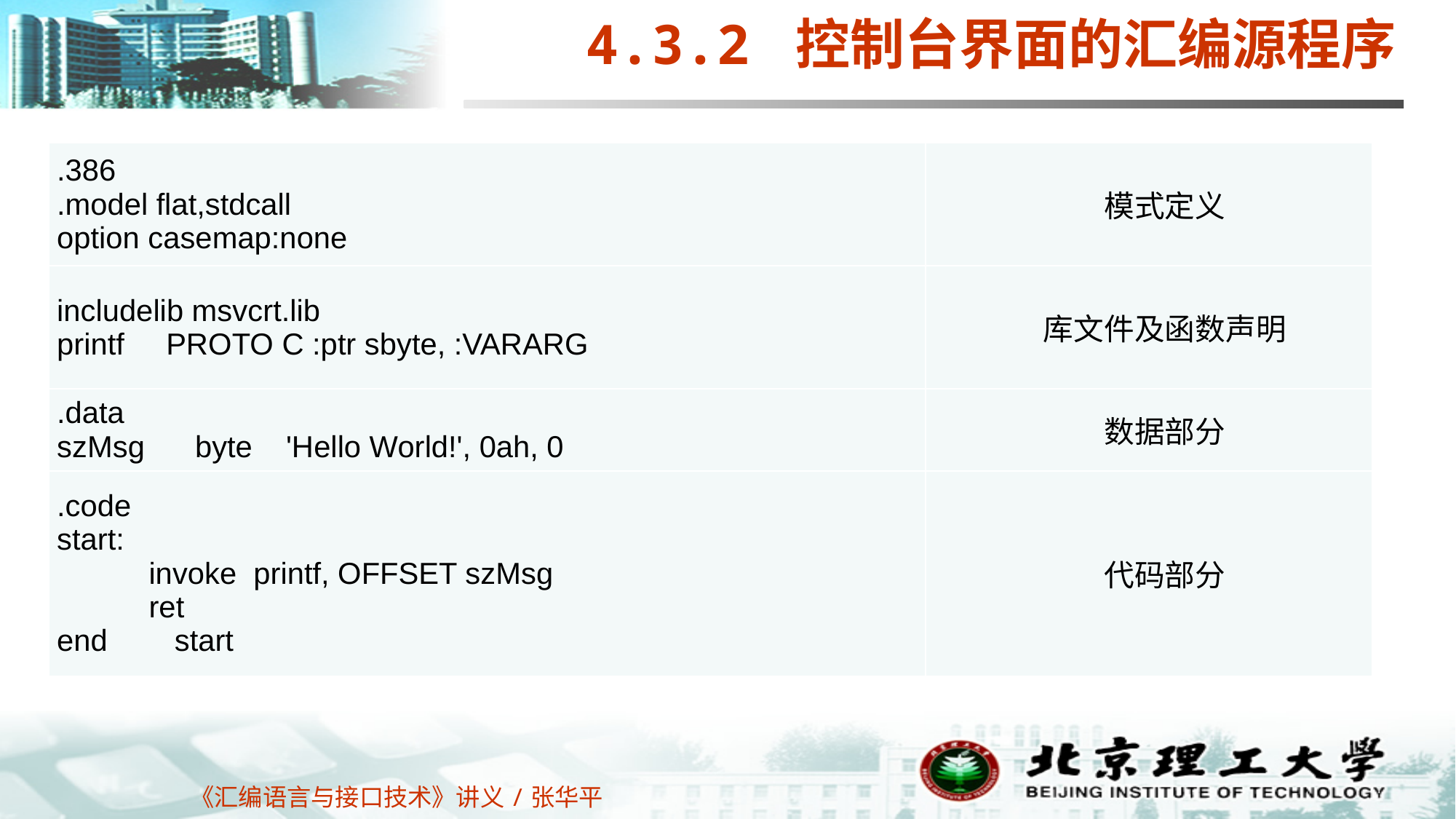

4.3.2 控制台界面的汇编源程序
| .386 .model flat,stdcall option casemap:none | 模式定义 |
| --- | --- |
| includelib msvcrt.lib printf PROTO C :ptr sbyte, :VARARG | 库文件及函数声明 |
| .data szMsg byte 'Hello World!', 0ah, 0 | 数据部分 |
| .code start: invoke printf, OFFSET szMsg ret end start | 代码部分 |